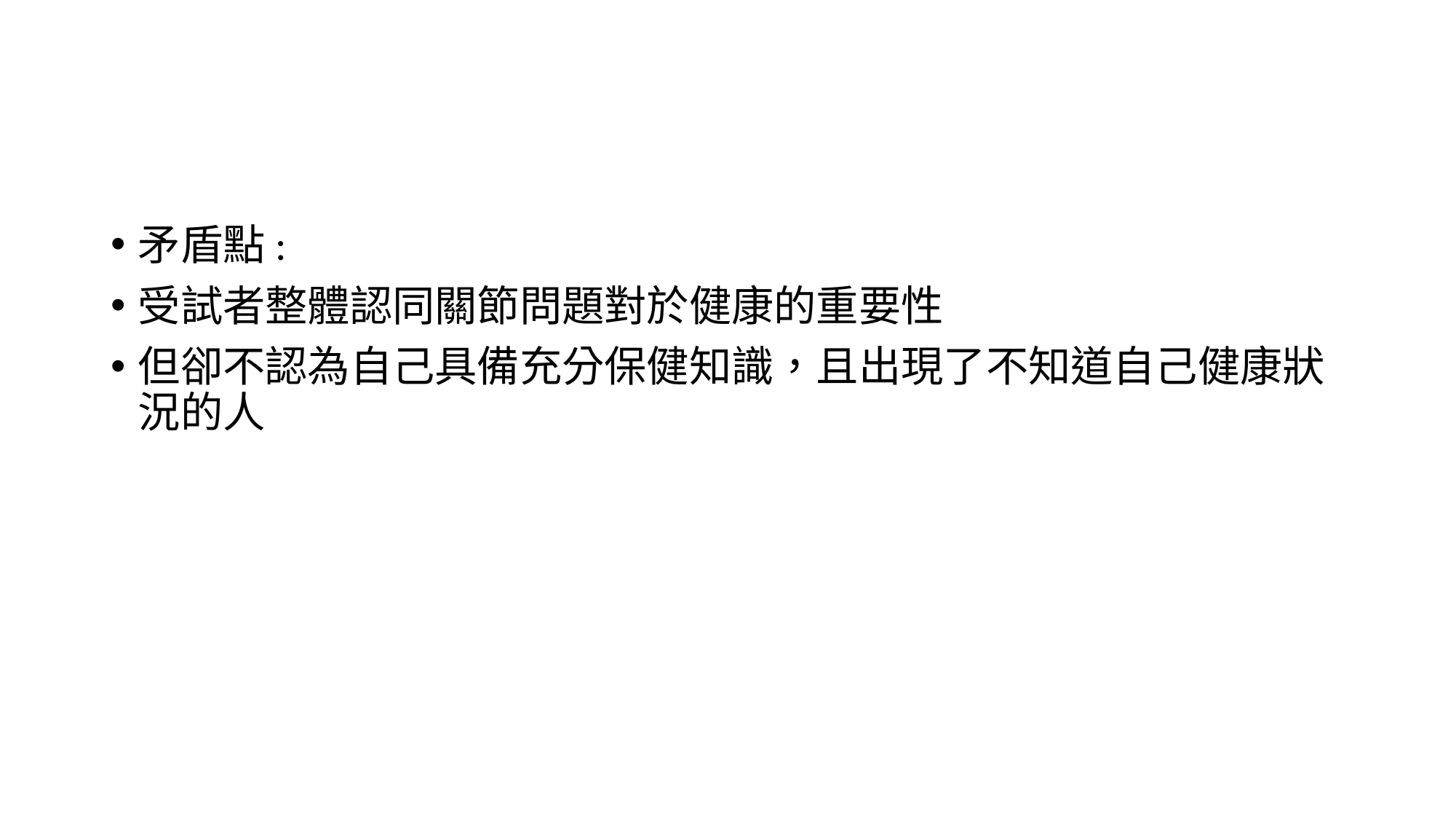

矛盾點:
受試者整體認同關節問題對於健康的重要性
但卻不認為自己具備充分保健知識，且出現了不知道自己健康狀況的人